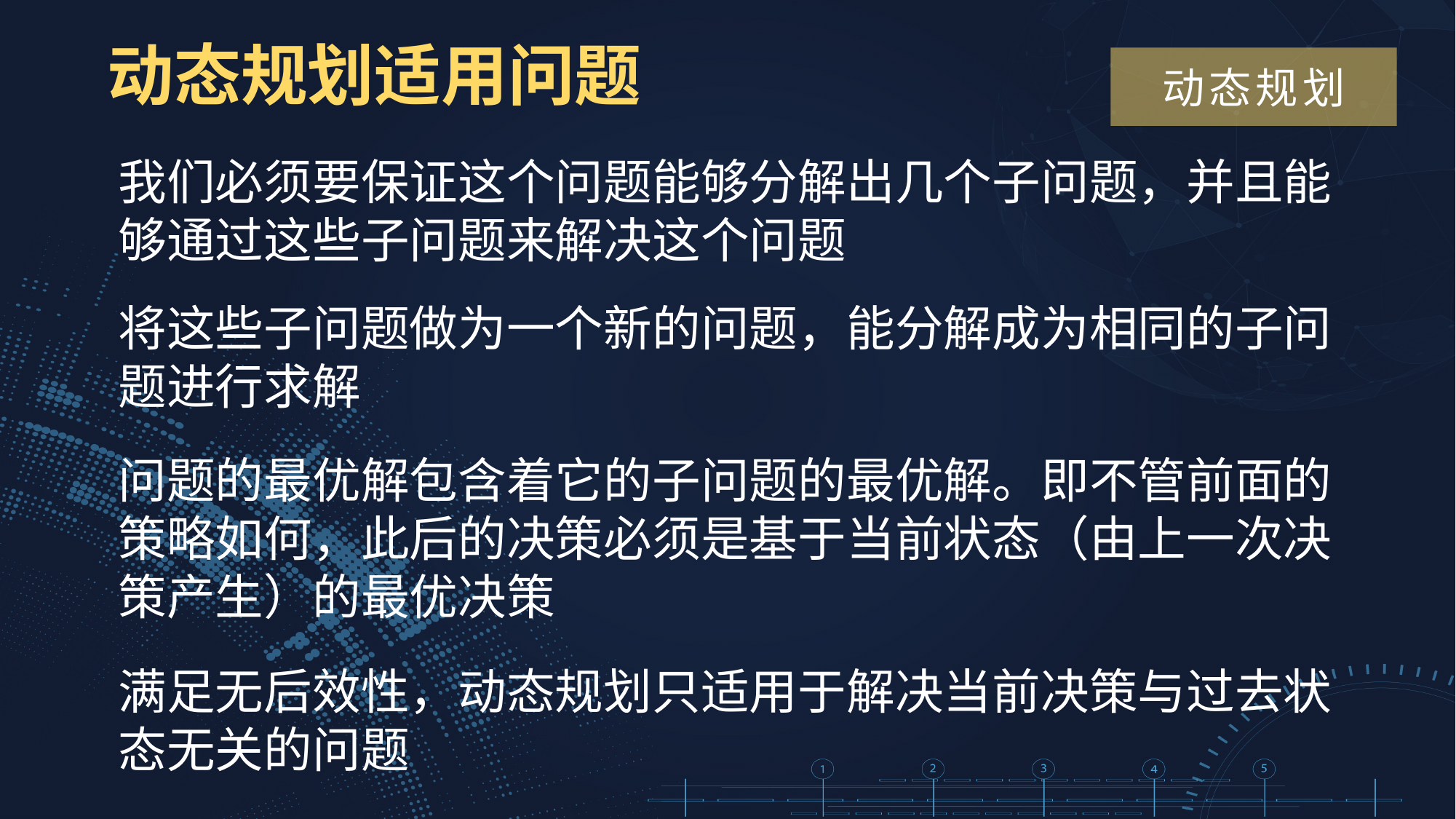

动态规划适用问题
动态规划
我们必须要保证这个问题能够分解出几个子问题，并且能够通过这些子问题来解决这个问题
将这些子问题做为一个新的问题，能分解成为相同的子问题进行求解
问题的最优解包含着它的子问题的最优解。即不管前面的策略如何，此后的决策必须是基于当前状态（由上一次决策产生）的最优决策
满足无后效性，动态规划只适用于解决当前决策与过去状态无关的问题